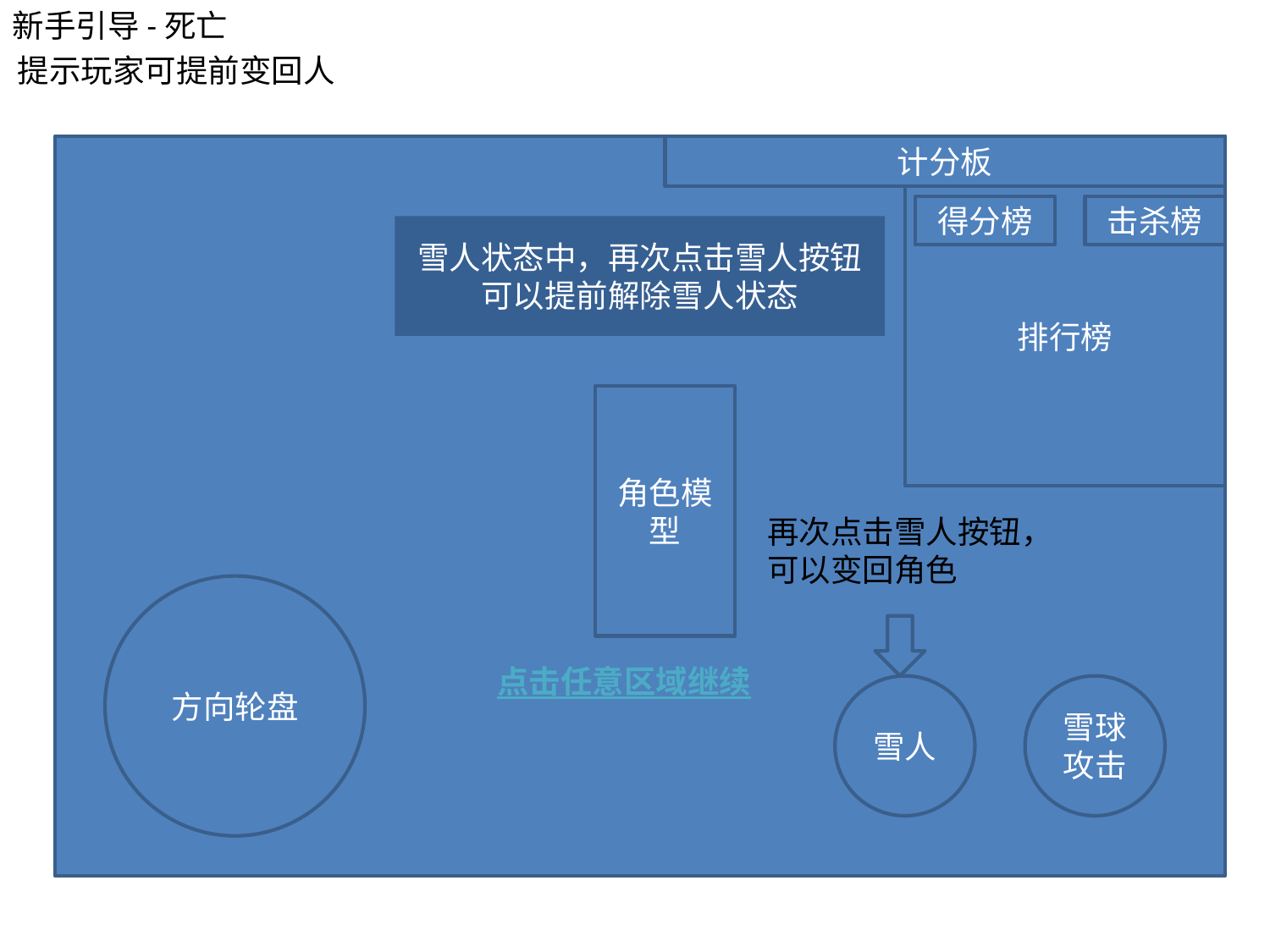

新手引导-死亡
提示玩家可提前变回人

计分板
排行榜
得分榜
击杀榜
雪人状态中，再次点击雪人按钮可以提前解除雪人状态
角色模型
再次点击雪人按钮，可以变回角色
方向轮盘

点击任意区域继续
雪人
雪球攻击